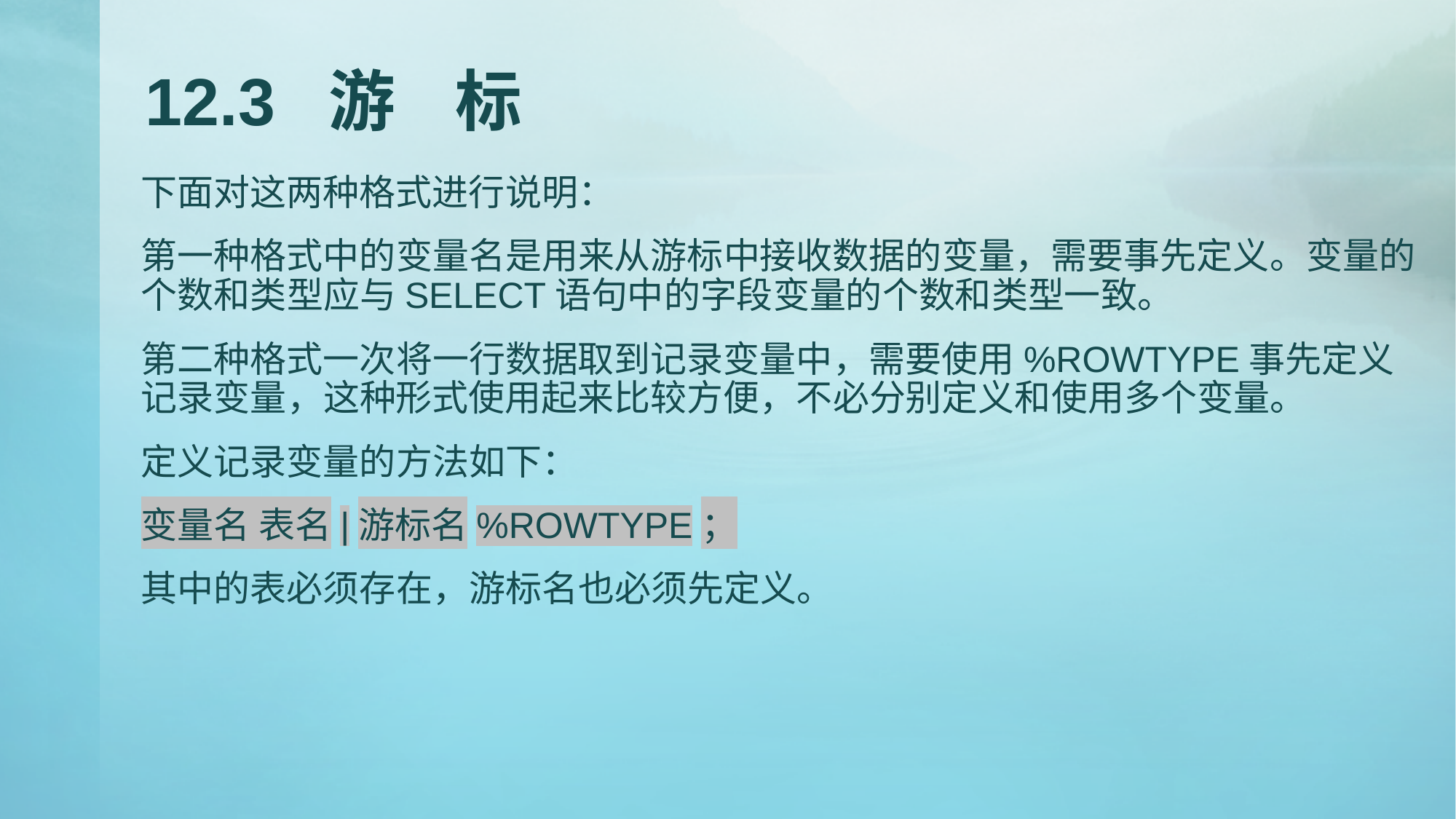

# 12.3  游    标
下面对这两种格式进行说明：
第一种格式中的变量名是用来从游标中接收数据的变量，需要事先定义。变量的个数和类型应与SELECT语句中的字段变量的个数和类型一致。
第二种格式一次将一行数据取到记录变量中，需要使用%ROWTYPE事先定义记录变量，这种形式使用起来比较方便，不必分别定义和使用多个变量。
定义记录变量的方法如下：
变量名 表名|游标名%ROWTYPE；
其中的表必须存在，游标名也必须先定义。